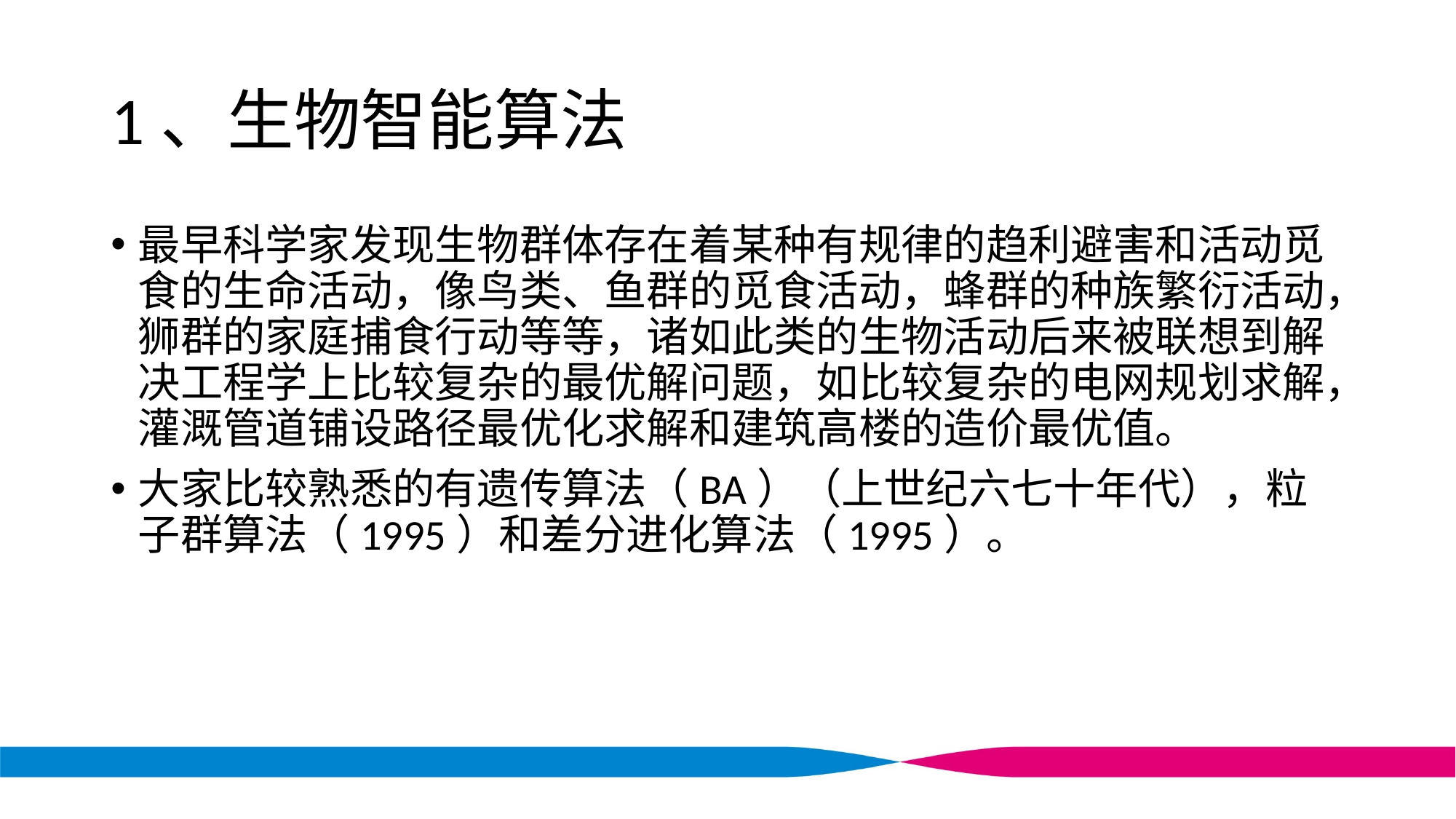

# 1、生物智能算法
最早科学家发现生物群体存在着某种有规律的趋利避害和活动觅食的生命活动，像鸟类、鱼群的觅食活动，蜂群的种族繁衍活动，狮群的家庭捕食行动等等，诸如此类的生物活动后来被联想到解决工程学上比较复杂的最优解问题，如比较复杂的电网规划求解，灌溉管道铺设路径最优化求解和建筑高楼的造价最优值。
大家比较熟悉的有遗传算法（BA）（上世纪六七十年代），粒子群算法（1995）和差分进化算法（1995）。